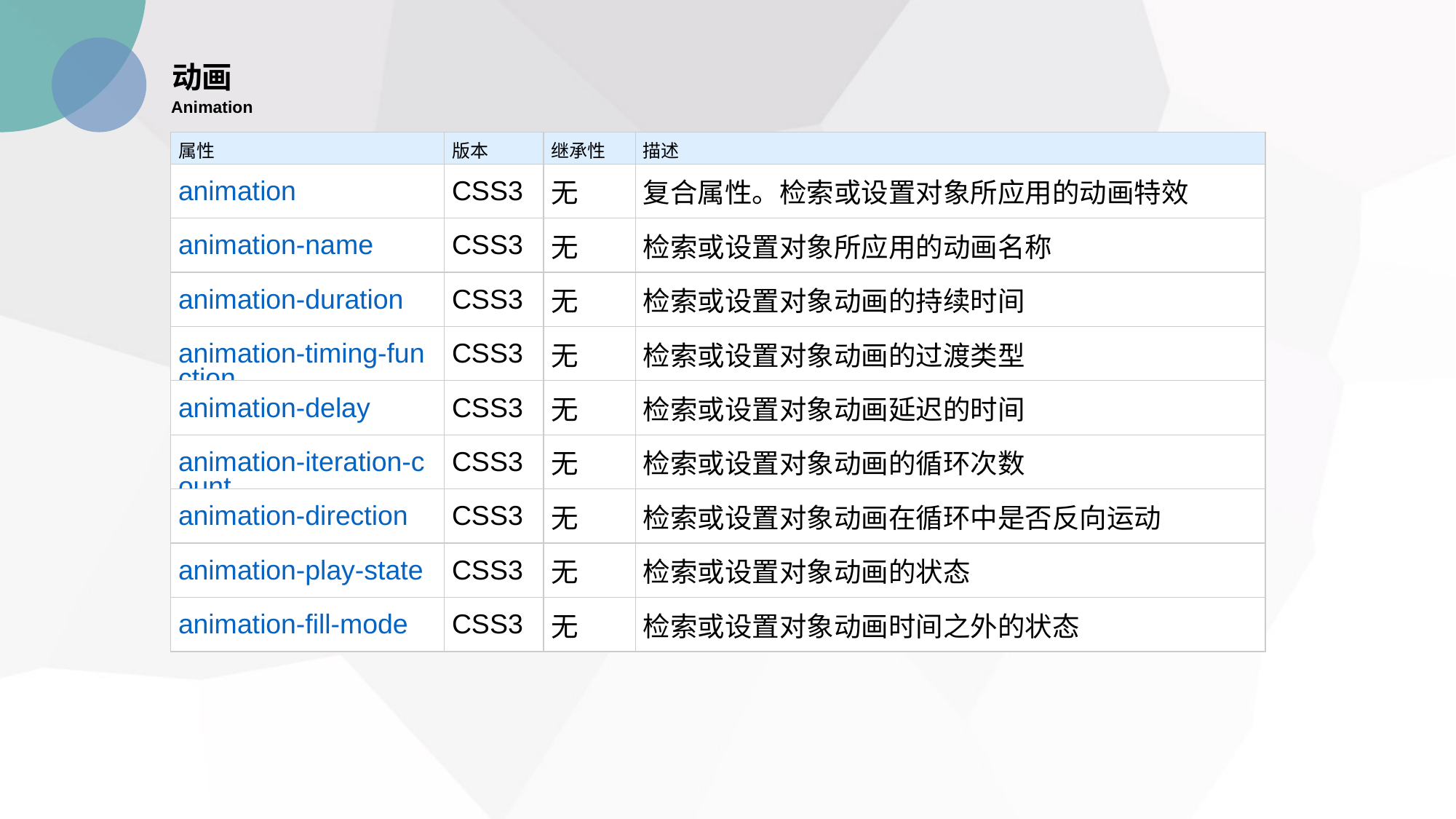

动画
Animation
| 属性 | 版本 | 继承性 | 描述 |
| --- | --- | --- | --- |
| animation | CSS3 | 无 | 复合属性。检索或设置对象所应用的动画特效 |
| animation-name | CSS3 | 无 | 检索或设置对象所应用的动画名称 |
| animation-duration | CSS3 | 无 | 检索或设置对象动画的持续时间 |
| animation-timing-function | CSS3 | 无 | 检索或设置对象动画的过渡类型 |
| animation-delay | CSS3 | 无 | 检索或设置对象动画延迟的时间 |
| animation-iteration-count | CSS3 | 无 | 检索或设置对象动画的循环次数 |
| animation-direction | CSS3 | 无 | 检索或设置对象动画在循环中是否反向运动 |
| animation-play-state | CSS3 | 无 | 检索或设置对象动画的状态 |
| animation-fill-mode | CSS3 | 无 | 检索或设置对象动画时间之外的状态 |